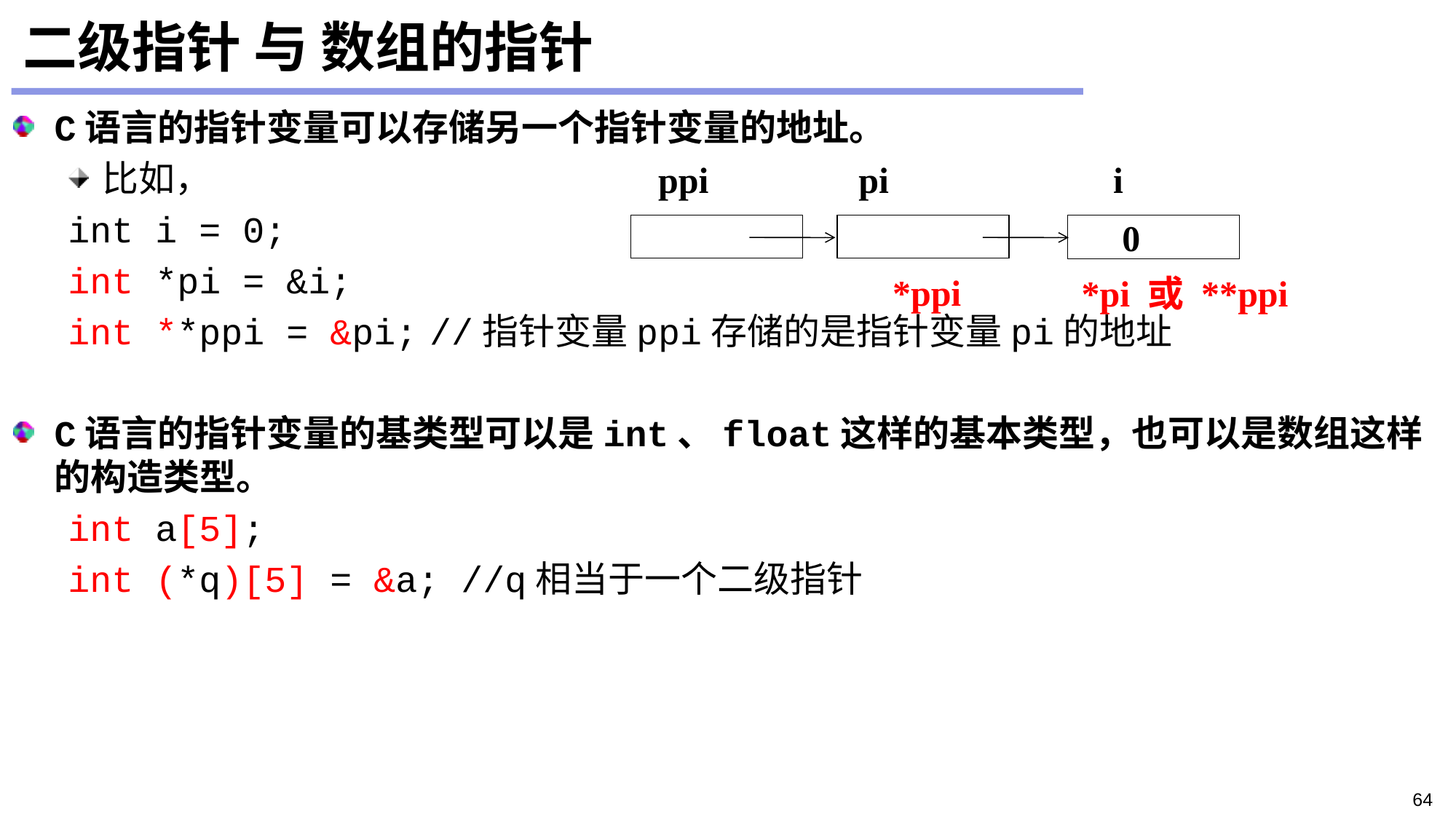

# 二级指针 与 数组的指针
C语言的指针变量可以存储另一个指针变量的地址。
比如，
int i = 0;
int *pi = &i;
int **ppi = &pi;	//指针变量ppi存储的是指针变量pi的地址

C语言的指针变量的基类型可以是int、float这样的基本类型，也可以是数组这样的构造类型。
int a[5];
int (*q)[5] = &a; //q相当于一个二级指针

  pi
 i
ppi

      0

*ppi
*pi 或 **ppi
64